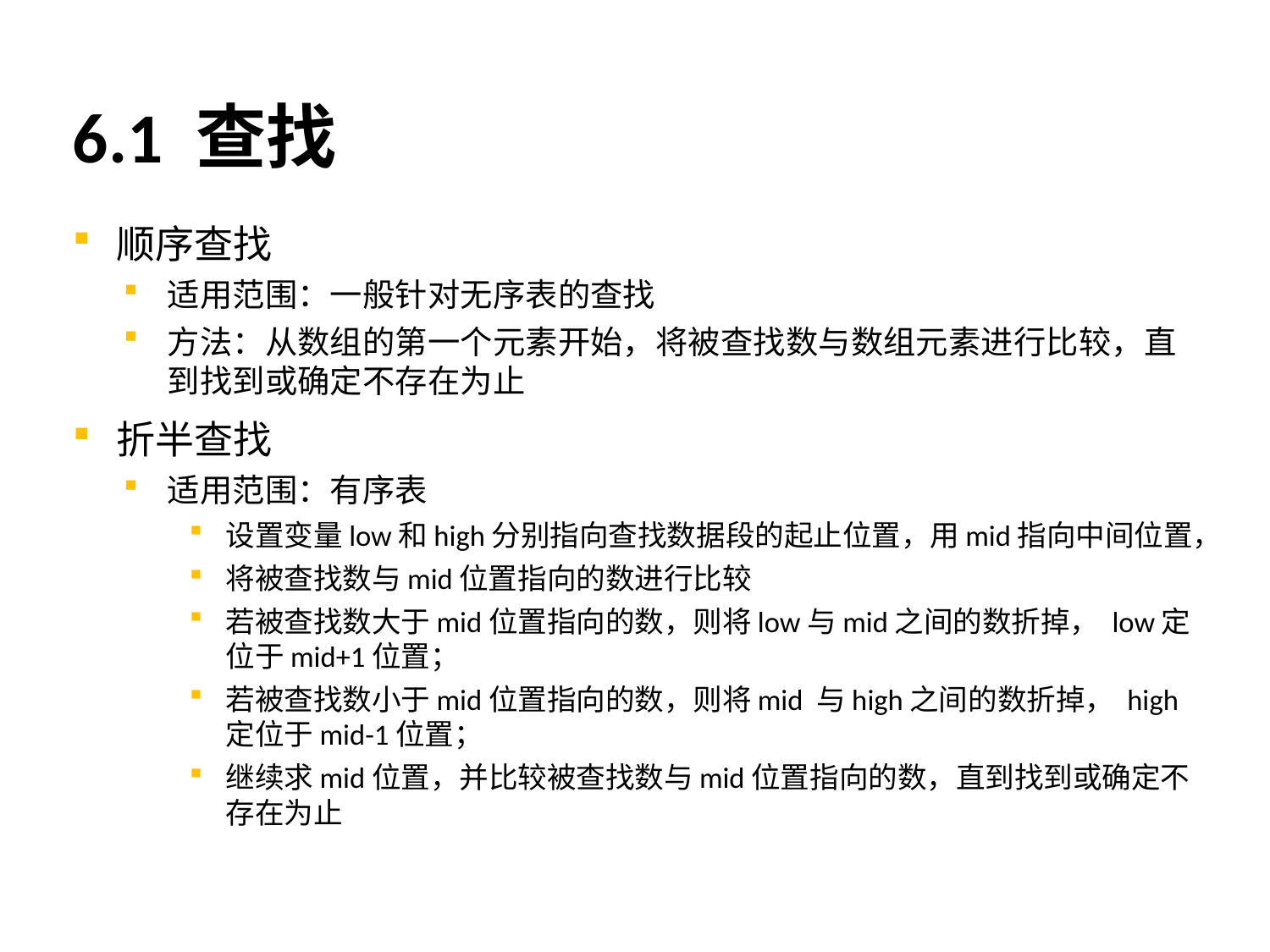

# 6.1 查找
顺序查找
适用范围：一般针对无序表的查找
方法：从数组的第一个元素开始，将被查找数与数组元素进行比较，直到找到或确定不存在为止
折半查找
适用范围：有序表
设置变量low和high分别指向查找数据段的起止位置，用mid指向中间位置，
将被查找数与mid位置指向的数进行比较
若被查找数大于mid位置指向的数，则将low与mid之间的数折掉， low定位于mid+1位置；
若被查找数小于mid位置指向的数，则将mid 与high之间的数折掉， high定位于mid-1位置；
继续求mid位置，并比较被查找数与mid位置指向的数，直到找到或确定不存在为止